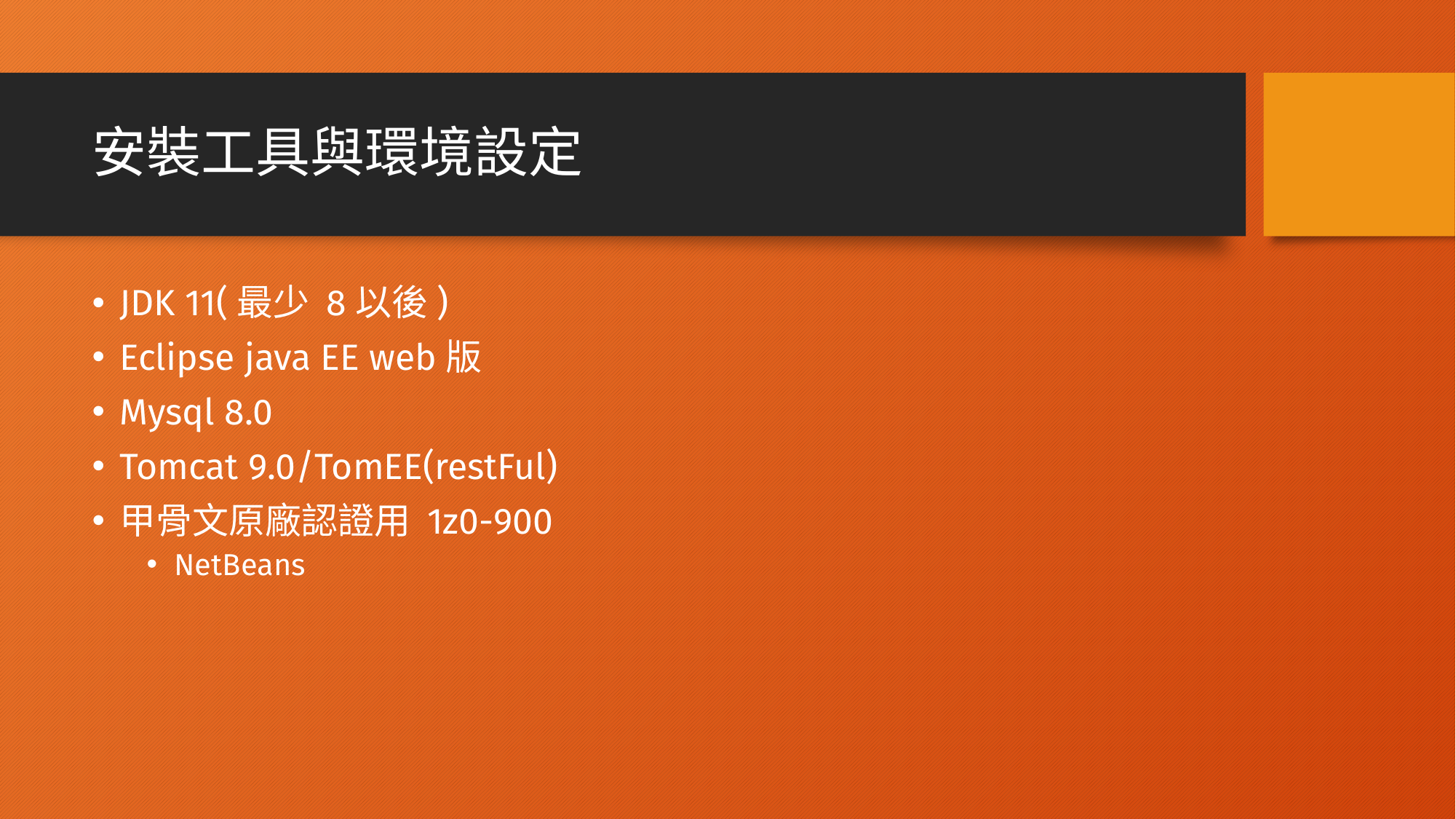

# 安裝工具與環境設定
JDK 11(最少 8以後)
Eclipse java EE web版
Mysql 8.0
Tomcat 9.0/TomEE(restFul)
甲骨文原廠認證用 1z0-900
NetBeans